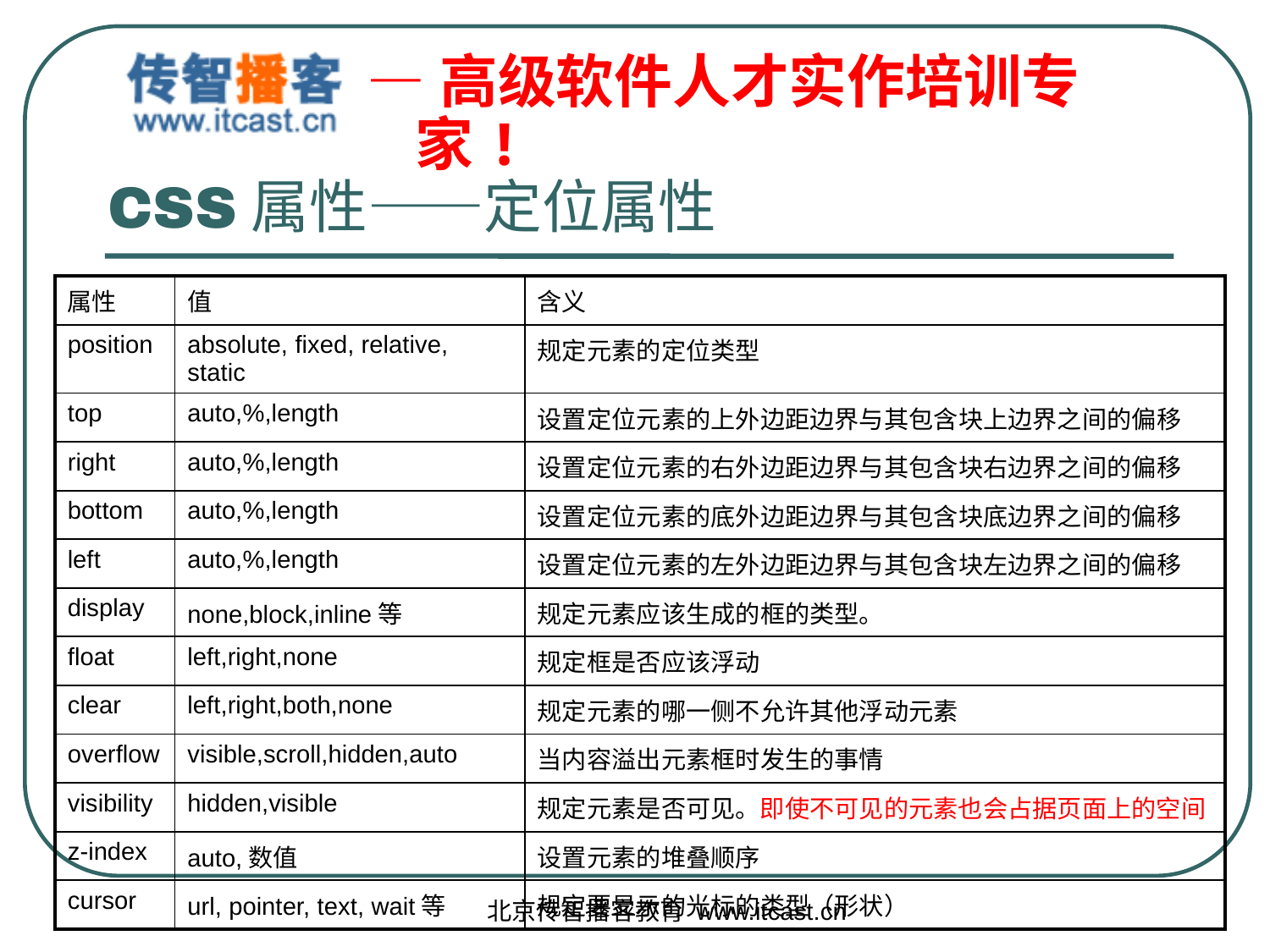

# CSS属性——定位属性
| 属性 | 值 | 含义 |
| --- | --- | --- |
| position | absolute, fixed, relative, static | 规定元素的定位类型 |
| top | auto,%,length | 设置定位元素的上外边距边界与其包含块上边界之间的偏移 |
| right | auto,%,length | 设置定位元素的右外边距边界与其包含块右边界之间的偏移 |
| bottom | auto,%,length | 设置定位元素的底外边距边界与其包含块底边界之间的偏移 |
| left | auto,%,length | 设置定位元素的左外边距边界与其包含块左边界之间的偏移 |
| display | none,block,inline等 | 规定元素应该生成的框的类型。 |
| float | left,right,none | 规定框是否应该浮动 |
| clear | left,right,both,none | 规定元素的哪一侧不允许其他浮动元素 |
| overflow | visible,scroll,hidden,auto | 当内容溢出元素框时发生的事情 |
| visibility | hidden,visible | 规定元素是否可见。即使不可见的元素也会占据页面上的空间 |
| z-index | auto,数值 | 设置元素的堆叠顺序 |
| cursor | url, pointer, text, wait等 | 规定要显示的光标的类型（形状） |